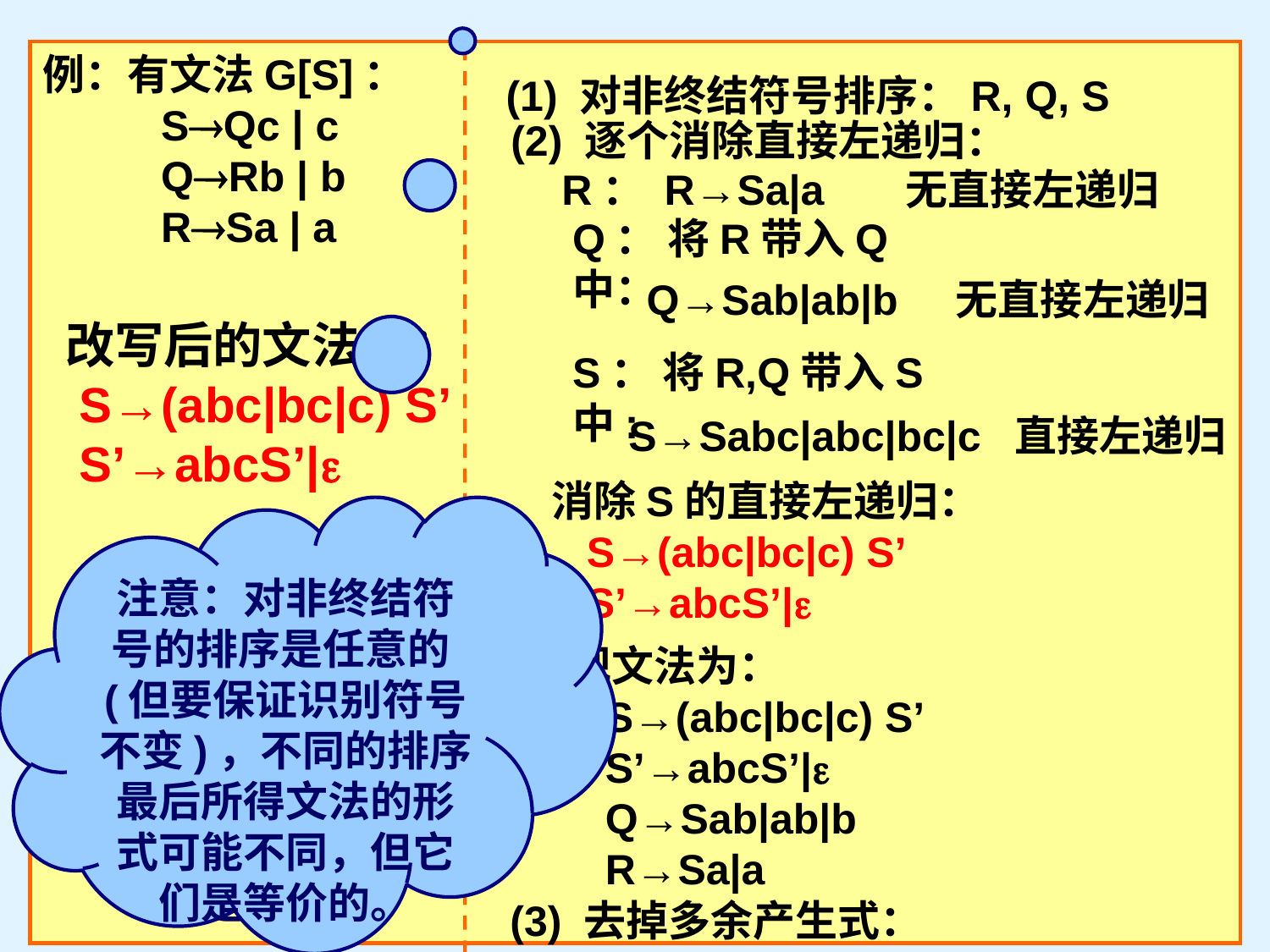

例：有文法G[S]：
          S→Qc | c
          Q→Rb | b
          R→Sa | a

(1) 对非终结符号排序：R, Q, S
(2) 逐个消除直接左递归：
R： R→Sa|a      无直接左递归
Q： 将R带入Q中：
Q→Sab|ab|b    无直接左递归
改写后的文法为：
 S→(abc|bc|c) S’
 S’→abcS’|ε
S： 将R,Q带入S中:
S→Sabc|abc|bc|c  直接左递归
消除S的直接左递归：
   S→(abc|bc|c) S’
   S’→abcS’|ε
注意：对非终结符号的排序是任意的(但要保证识别符号不变)，不同的排序最后所得文法的形式可能不同，但它们是等价的。
现文法为：
   S→(abc|bc|c) S’
   S’→abcS’|ε
   Q→Sab|ab|b
   R→Sa|a
(3) 去掉多余产生式：